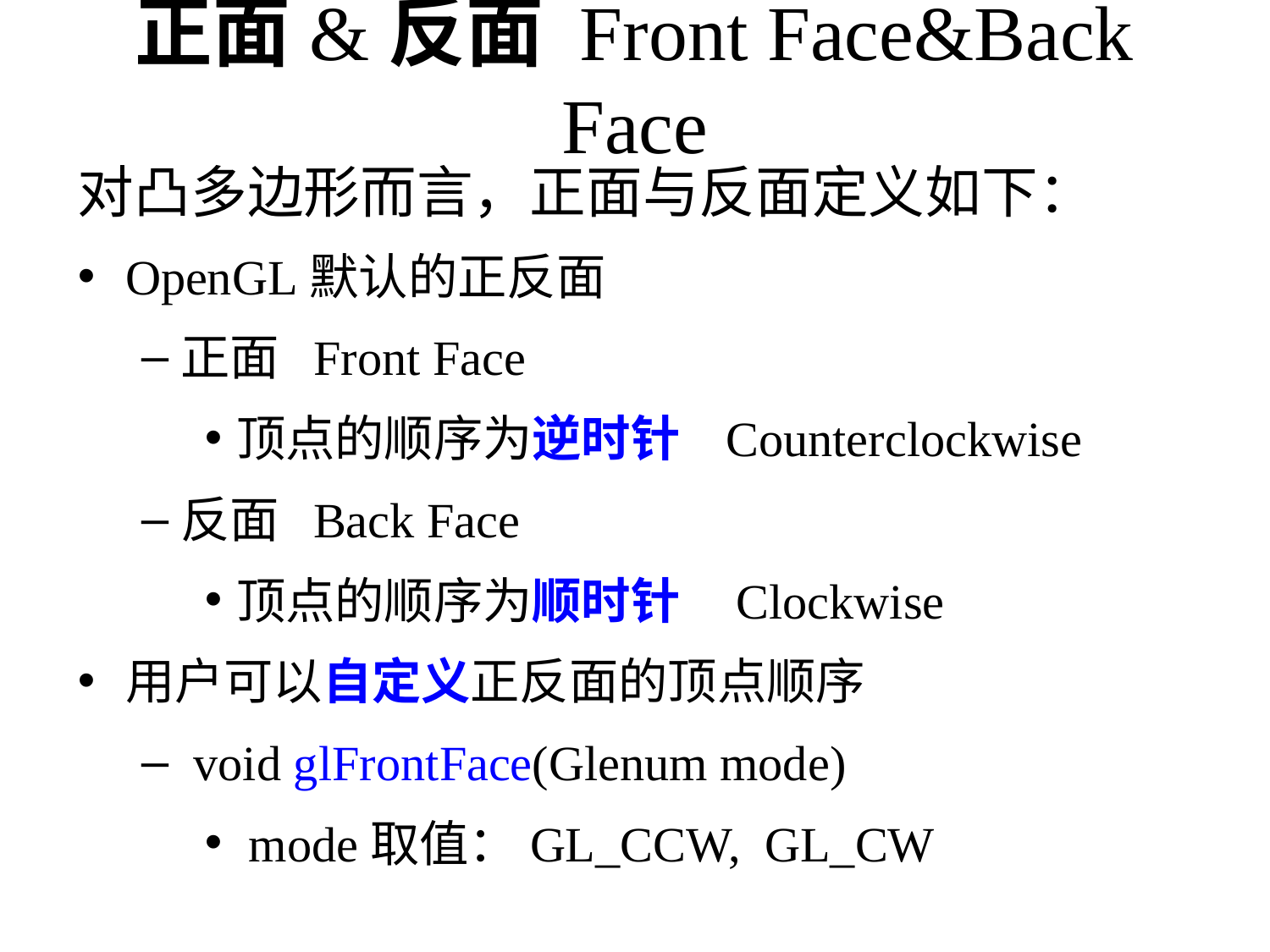

# 正面&反面 Front Face&Back Face
对凸多边形而言，正面与反面定义如下：
OpenGL默认的正反面
正面  Front Face
顶点的顺序为逆时针   Counterclockwise
反面  Back Face
顶点的顺序为顺时针    Clockwise
用户可以自定义正反面的顶点顺序
 void glFrontFace(Glenum mode)
 mode取值：GL_CCW,  GL_CW